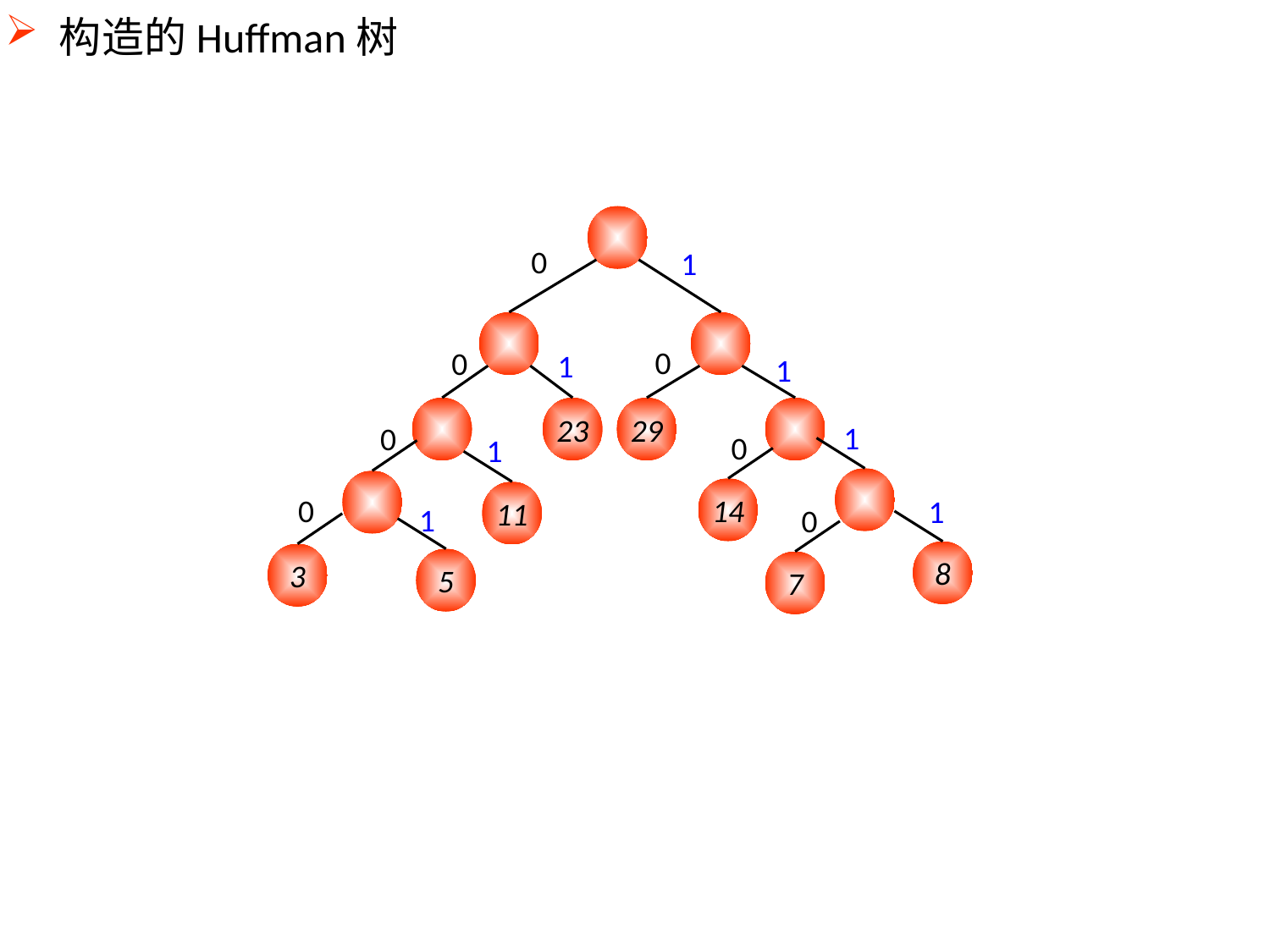

构造的Huffman树

0
1

0
0
1
1

23
29

1
0
0
1

0
14
1
11
1
0
8
3
5
7